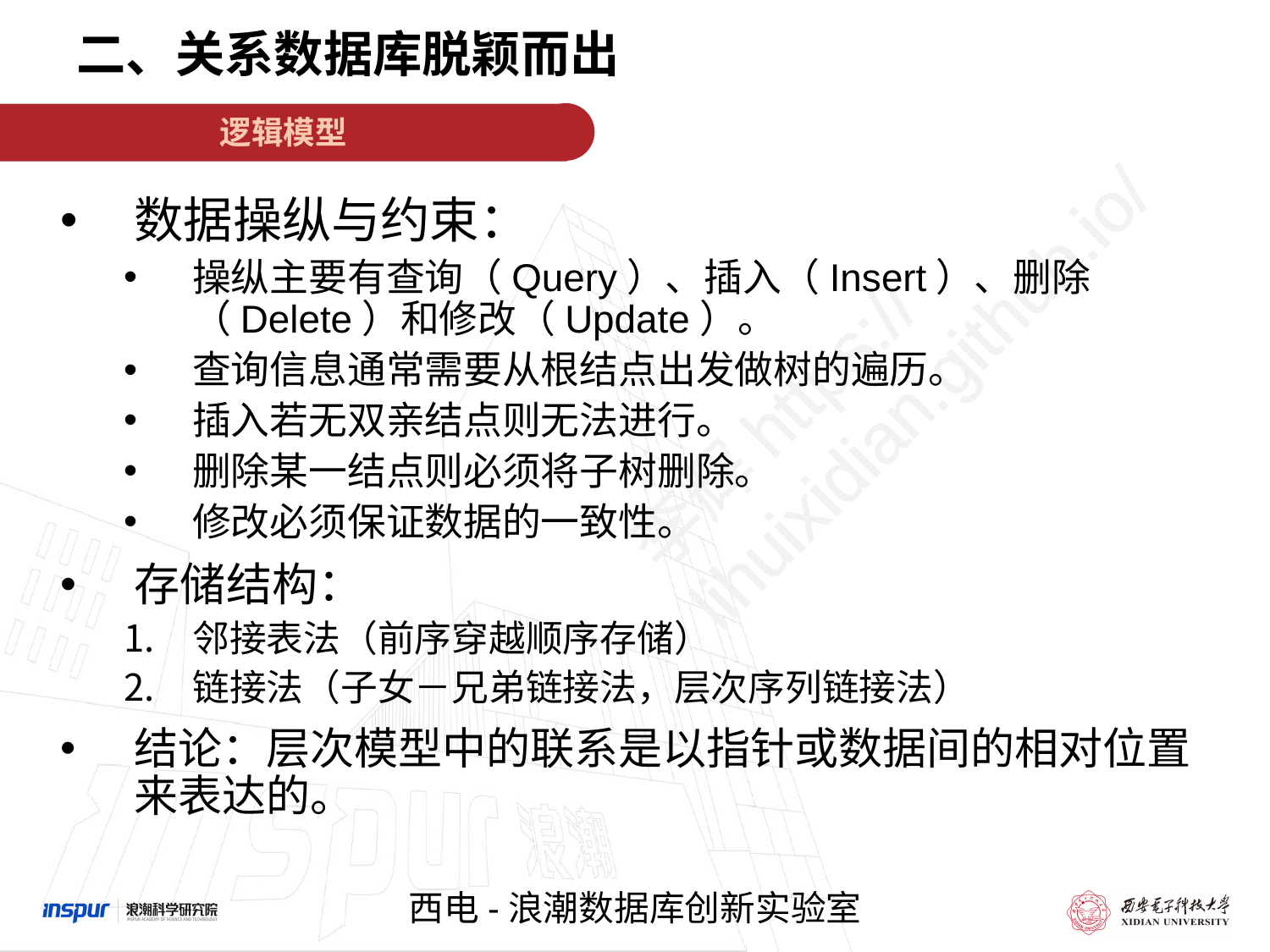

二、关系数据库脱颖而出

逻辑模型
数据操纵与约束：
操纵主要有查询（Query）、插入（Insert）、删除（Delete）和修改（Update）。
查询信息通常需要从根结点出发做树的遍历。
插入若无双亲结点则无法进行。
删除某一结点则必须将子树删除。
修改必须保证数据的一致性。
存储结构：
邻接表法（前序穿越顺序存储）
链接法（子女－兄弟链接法，层次序列链接法）
结论：层次模型中的联系是以指针或数据间的相对位置来表达的。